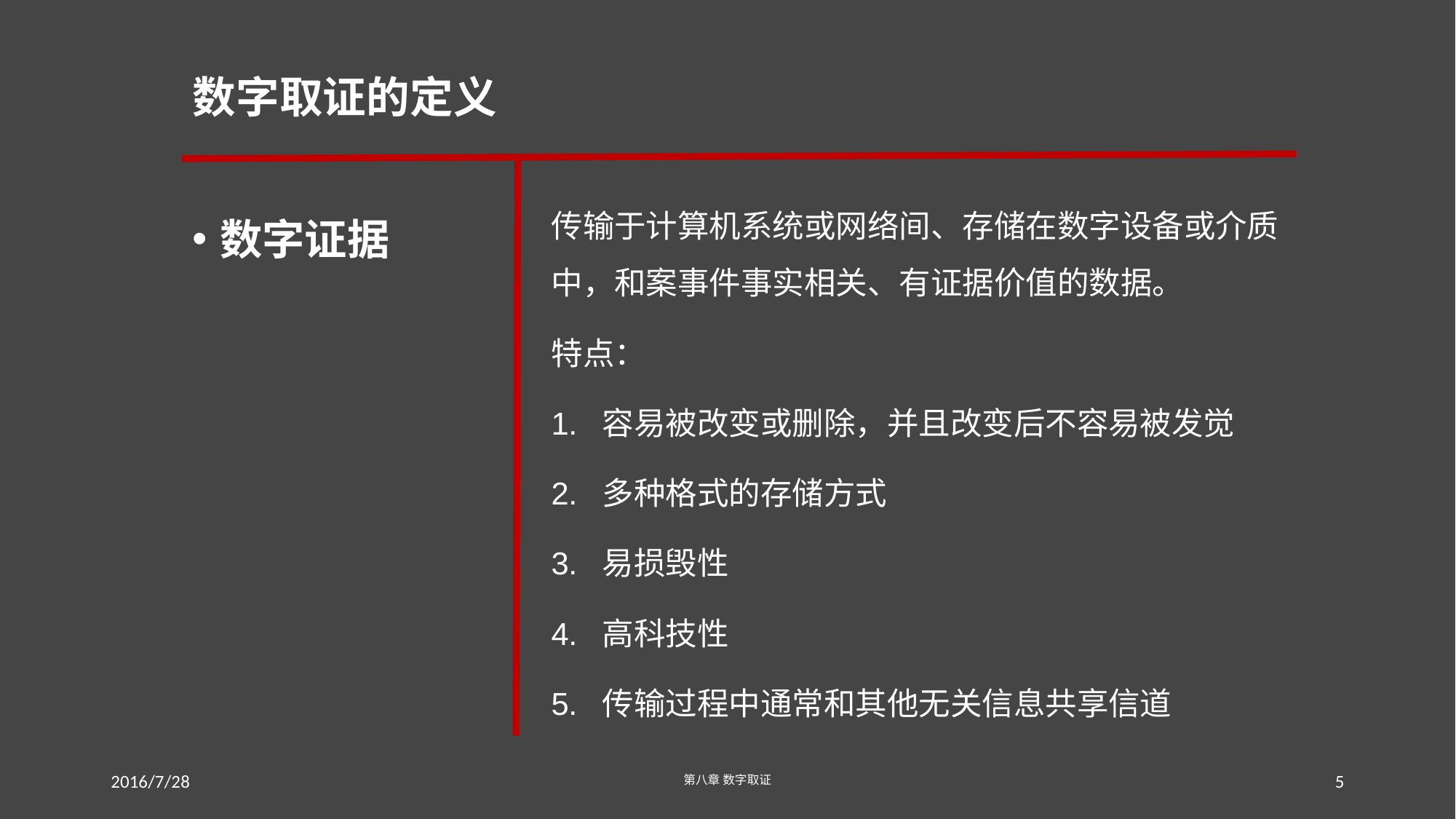

# 数字取证的定义
数字证据
传输于计算机系统或网络间、存储在数字设备或介质中，和案事件事实相关、有证据价值的数据。
特点：
容易被改变或删除，并且改变后不容易被发觉
多种格式的存储方式
易损毁性
高科技性
传输过程中通常和其他无关信息共享信道

2016/7/28
第八章 数字取证
5